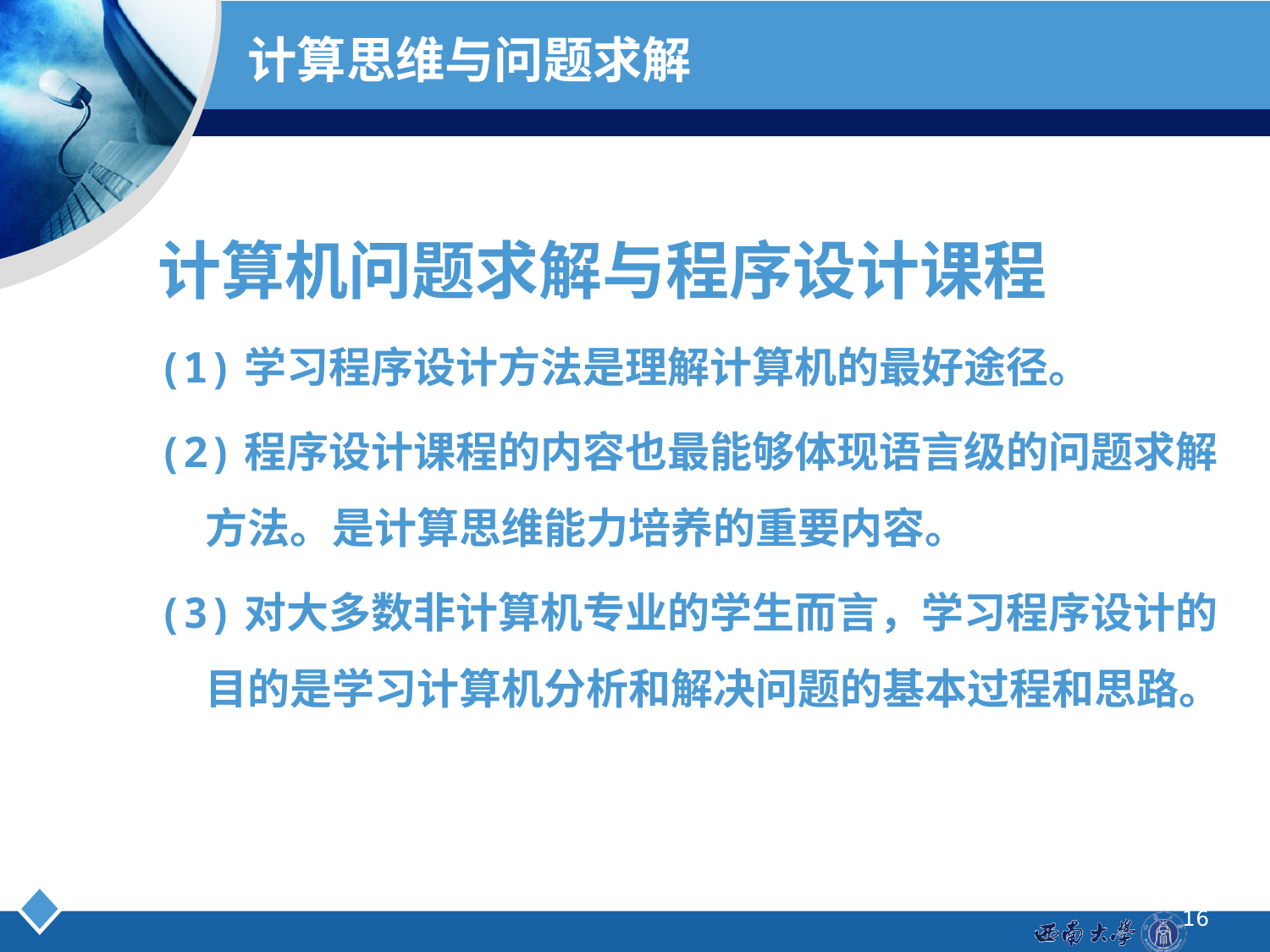

# 计算思维与问题求解
计算机问题求解与程序设计课程
(1)学习程序设计方法是理解计算机的最好途径。
(2)程序设计课程的内容也最能够体现语言级的问题求解方法。是计算思维能力培养的重要内容。
(3)对大多数非计算机专业的学生而言，学习程序设计的目的是学习计算机分析和解决问题的基本过程和思路。
16